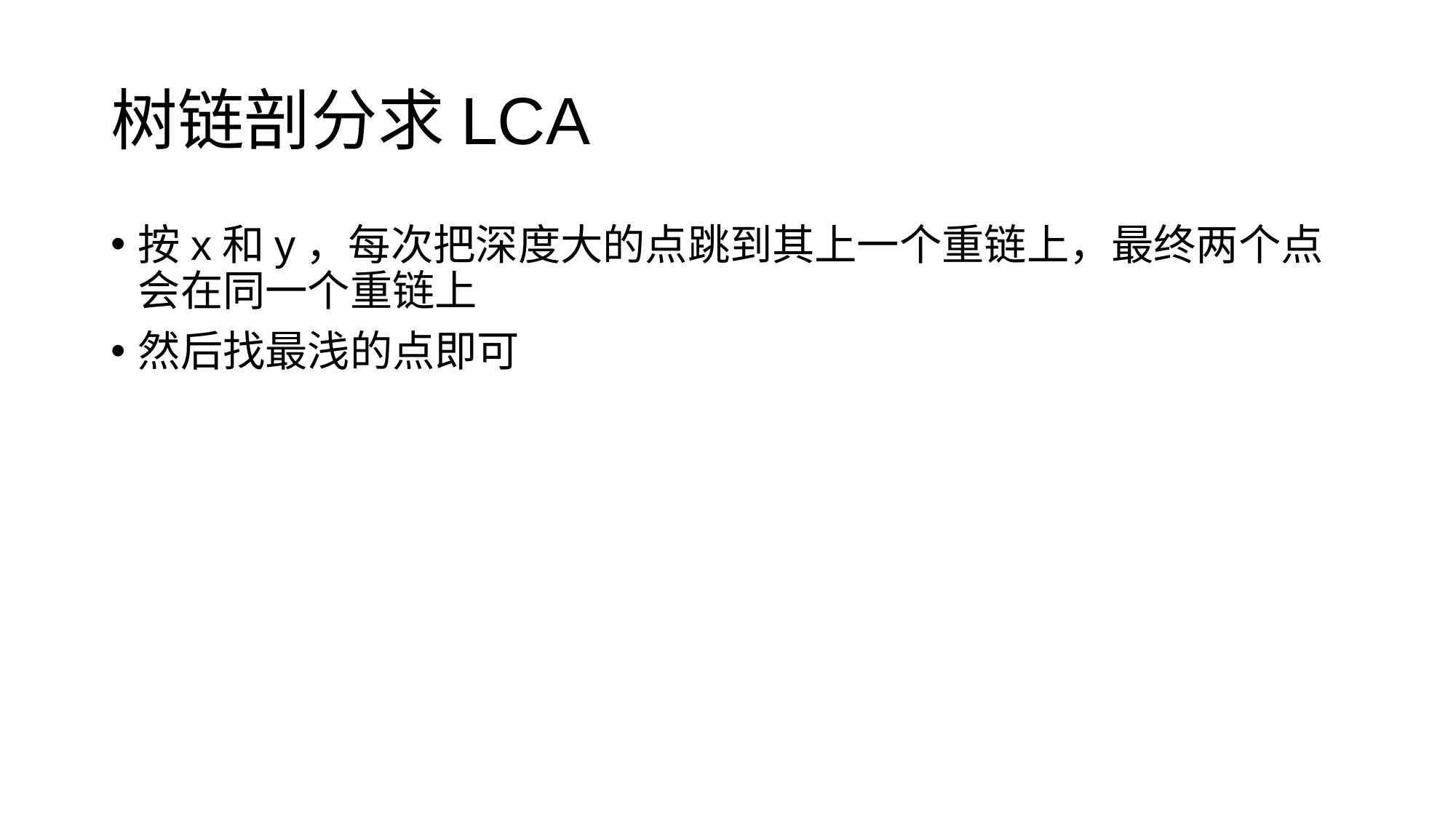

# 树链剖分求LCA
按x和y，每次把深度大的点跳到其上一个重链上，最终两个点会在同一个重链上
然后找最浅的点即可